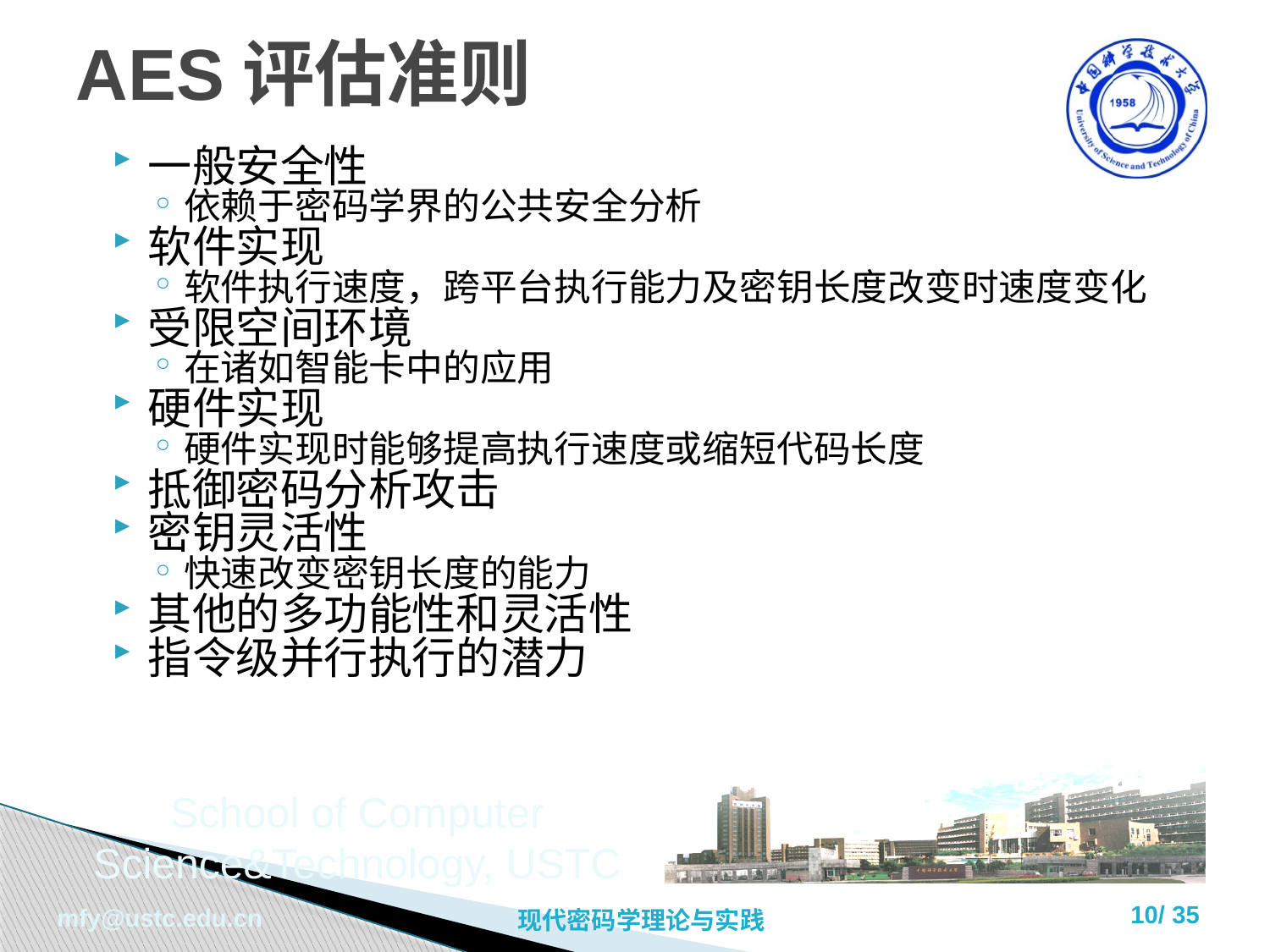

# AES评估准则
一般安全性
依赖于密码学界的公共安全分析
软件实现
软件执行速度，跨平台执行能力及密钥长度改变时速度变化
受限空间环境
在诸如智能卡中的应用
硬件实现
硬件实现时能够提高执行速度或缩短代码长度
抵御密码分析攻击
密钥灵活性
快速改变密钥长度的能力
其他的多功能性和灵活性
指令级并行执行的潜力